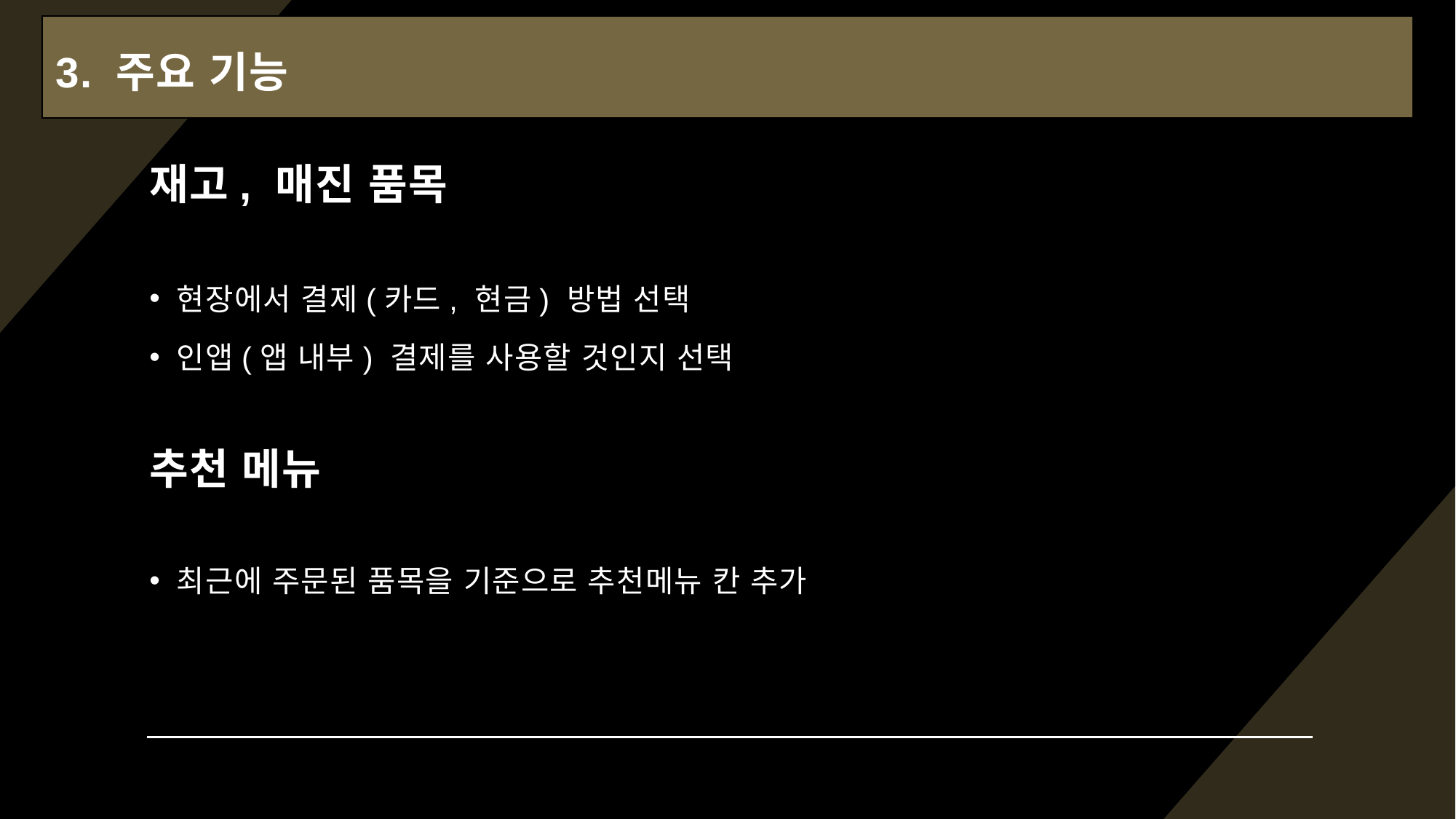

3. 주요 기능
# 재고, 매진 품목
현장에서 결제(카드, 현금) 방법 선택
인앱(앱 내부) 결제를 사용할 것인지 선택

추천 메뉴
최근에 주문된 품목을 기준으로 추천메뉴 칸 추가